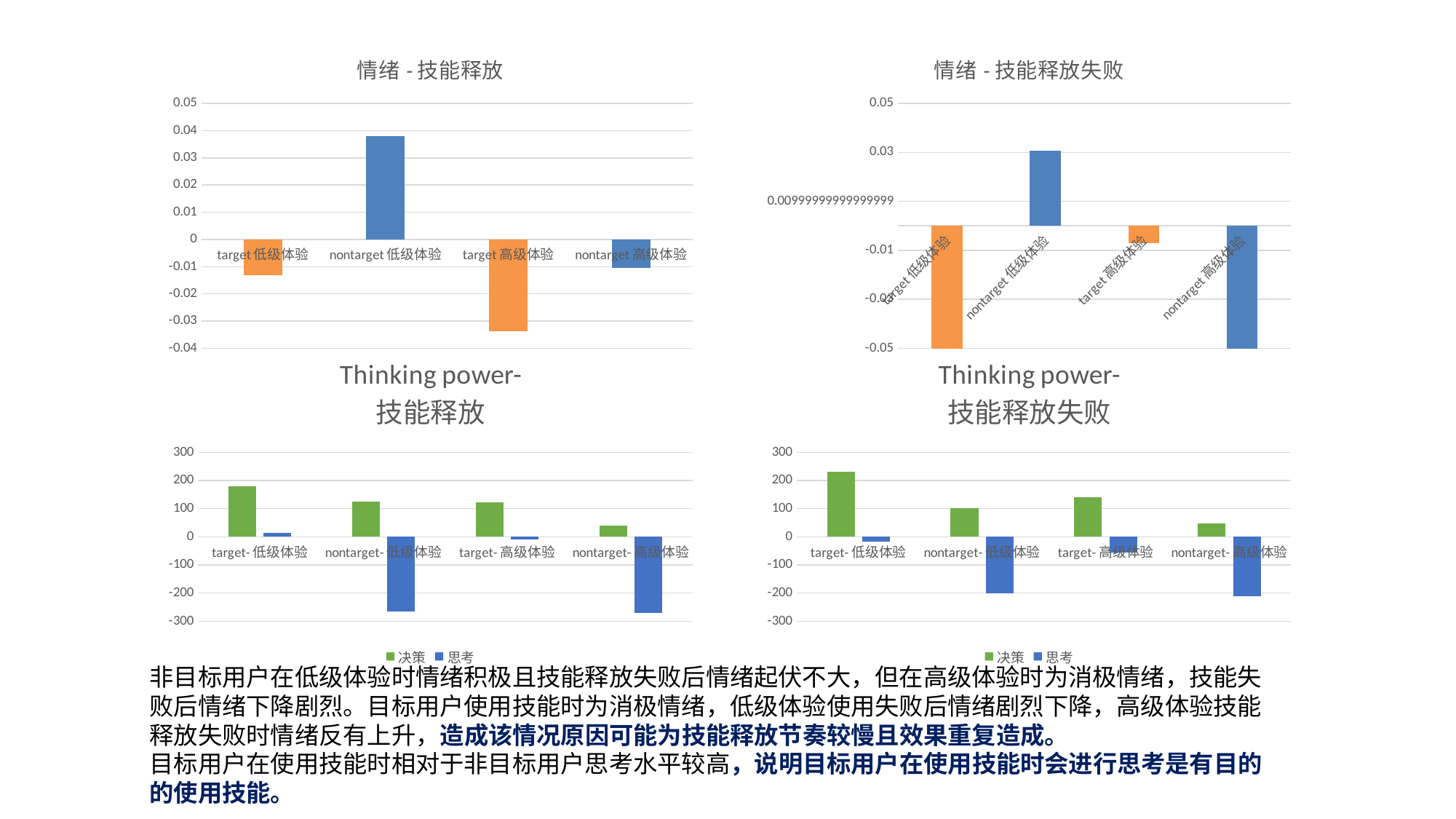

### Chart: 情绪-技能释放

| Category |  |
|---|---|
| target低级体验 | -0.013245460938001883 |
| nontarget低级体验 | 0.037965287167513115 |
| target高级体验 | -0.033655091474919435 |
| nontarget高级体验 | -0.010431090638121492 |

### Chart: 情绪-技能释放失败

| Category |  |
|---|---|
| target低级体验 | -0.05248677691605664 |
| nontarget低级体验 | 0.030805313042142384 |
| target高级体验 | -0.007062183160031075 |
| nontarget高级体验 | -0.07096459847190313 |

### Chart: Thinking power-
技能释放

| Category | 决策 | 思考 |
|---|---|---|
| target-低级体验 | 178.54321665693587 | 13.517350388760228 |
| nontarget-低级体验 | 125.40475851138817 | -264.48729659802046 |
| target-高级体验 | 121.75432306191014 | -10.783871297107945 |
| nontarget-高级体验 | 40.317947559730484 | -271.97813230269895 |

### Chart: Thinking power-
技能释放失败

| Category | 决策 | 思考 |
|---|---|---|
| target-低级体验 | 231.5024063107938 | -18.500416599584753 |
| nontarget-低级体验 | 100.34692529873183 | -200.46792982143208 |
| target-高级体验 | 139.99447638386962 | -55.20321191659697 |
| nontarget-高级体验 | 45.978434398405916 | -212.11507610095995 |
非目标用户在低级体验时情绪积极且技能释放失败后情绪起伏不大，但在高级体验时为消极情绪，技能失败后情绪下降剧烈。目标用户使用技能时为消极情绪，低级体验使用失败后情绪剧烈下降，高级体验技能释放失败时情绪反有上升，造成该情况原因可能为技能释放节奏较慢且效果重复造成。
目标用户在使用技能时相对于非目标用户思考水平较高，说明目标用户在使用技能时会进行思考是有目的的使用技能。